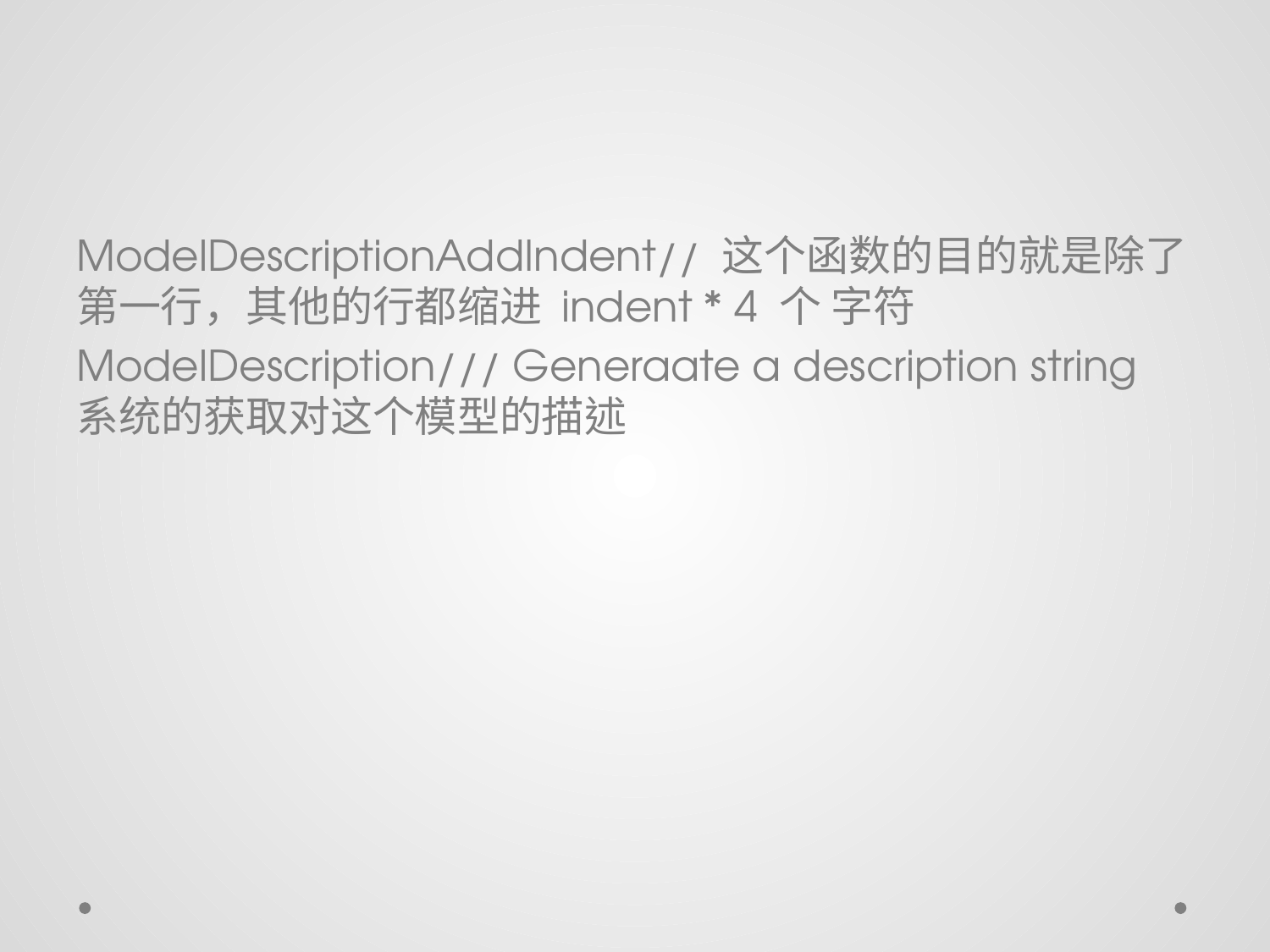

#
ModelDescriptionAddIndent// 这个函数的目的就是除了第一行，其他的行都缩进 indent * 4 个 字符
ModelDescription/// Generaate a description string 系统的获取对这个模型的描述